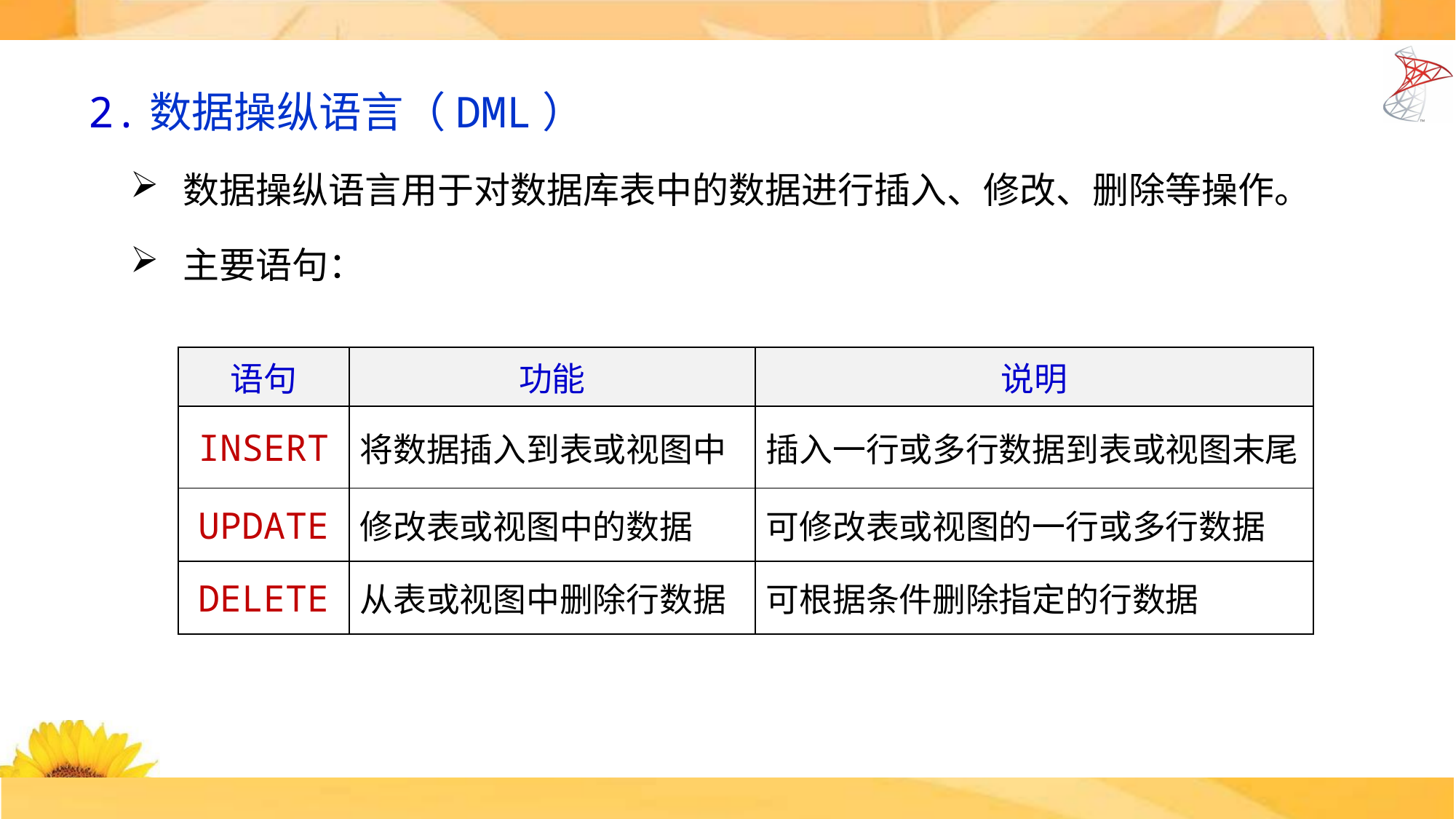

2.数据操纵语言（DML）
数据操纵语言用于对数据库表中的数据进行插入、修改、删除等操作。
主要语句：

| 语句 | 功能 | 说明 |
| --- | --- | --- |
| INSERT | 将数据插入到表或视图中 | 插入一行或多行数据到表或视图末尾 |
| UPDATE | 修改表或视图中的数据 | 可修改表或视图的一行或多行数据 |
| DELETE | 从表或视图中删除行数据 | 可根据条件删除指定的行数据 |